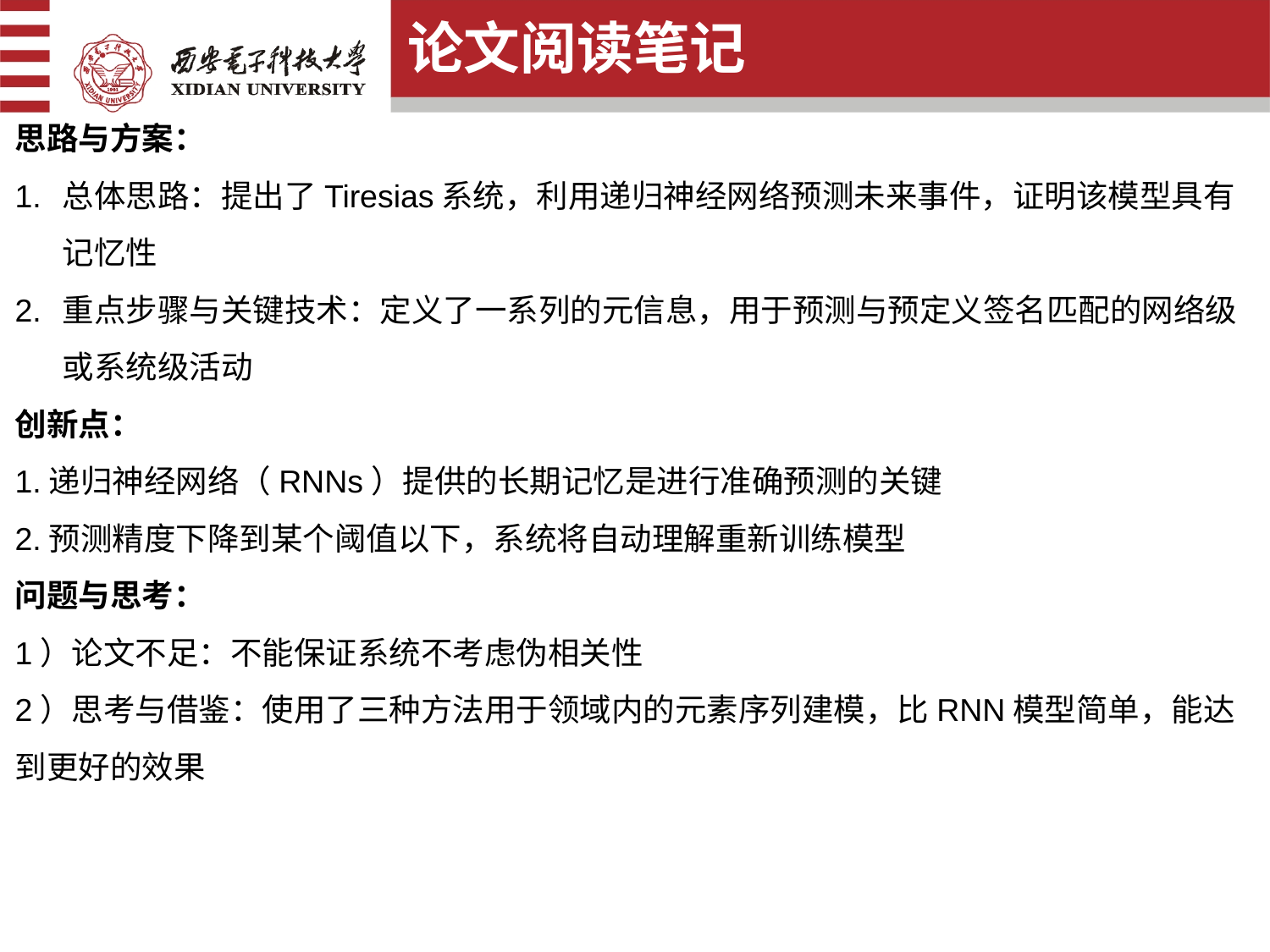

论文阅读笔记
思路与方案：
总体思路：提出了Tiresias系统，利用递归神经网络预测未来事件，证明该模型具有记忆性
重点步骤与关键技术：定义了一系列的元信息，用于预测与预定义签名匹配的网络级或系统级活动
创新点：
1.递归神经网络（RNNs）提供的长期记忆是进行准确预测的关键
2.预测精度下降到某个阈值以下，系统将自动理解重新训练模型
问题与思考：
1）论文不足：不能保证系统不考虑伪相关性
2）思考与借鉴：使用了三种方法用于领域内的元素序列建模，比RNN模型简单，能达到更好的效果